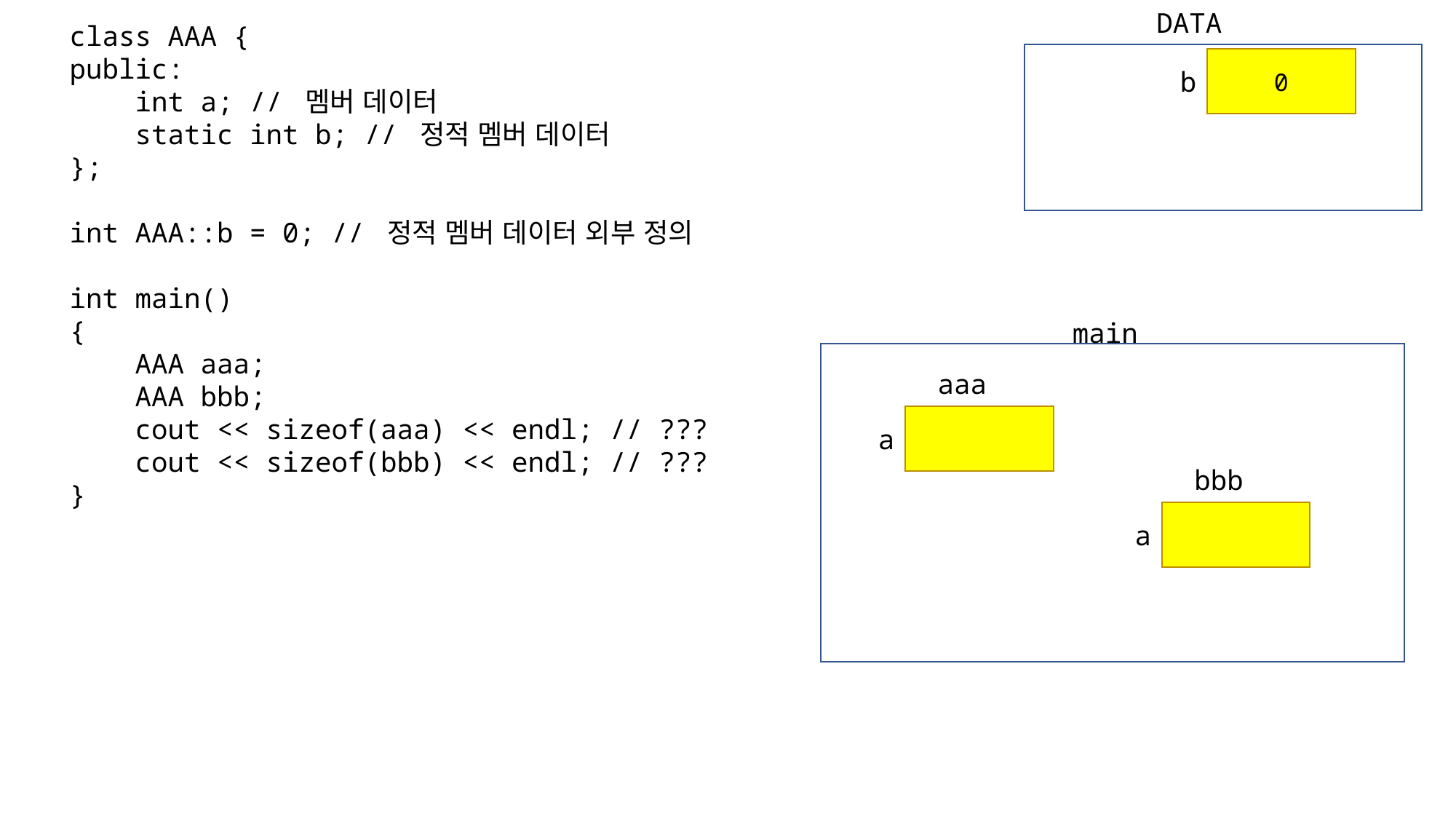

DATA
class AAA {
public:
    int a; // 멤버 데이터
    static int b; // 정적 멤버 데이터
};

int AAA::b = 0; // 정적 멤버 데이터 외부 정의

int main()
{
    AAA aaa;
    AAA bbb;
    cout << sizeof(aaa) << endl; // ???
    cout << sizeof(bbb) << endl; // ???
}

0
b
main

aaa

a
bbb

a